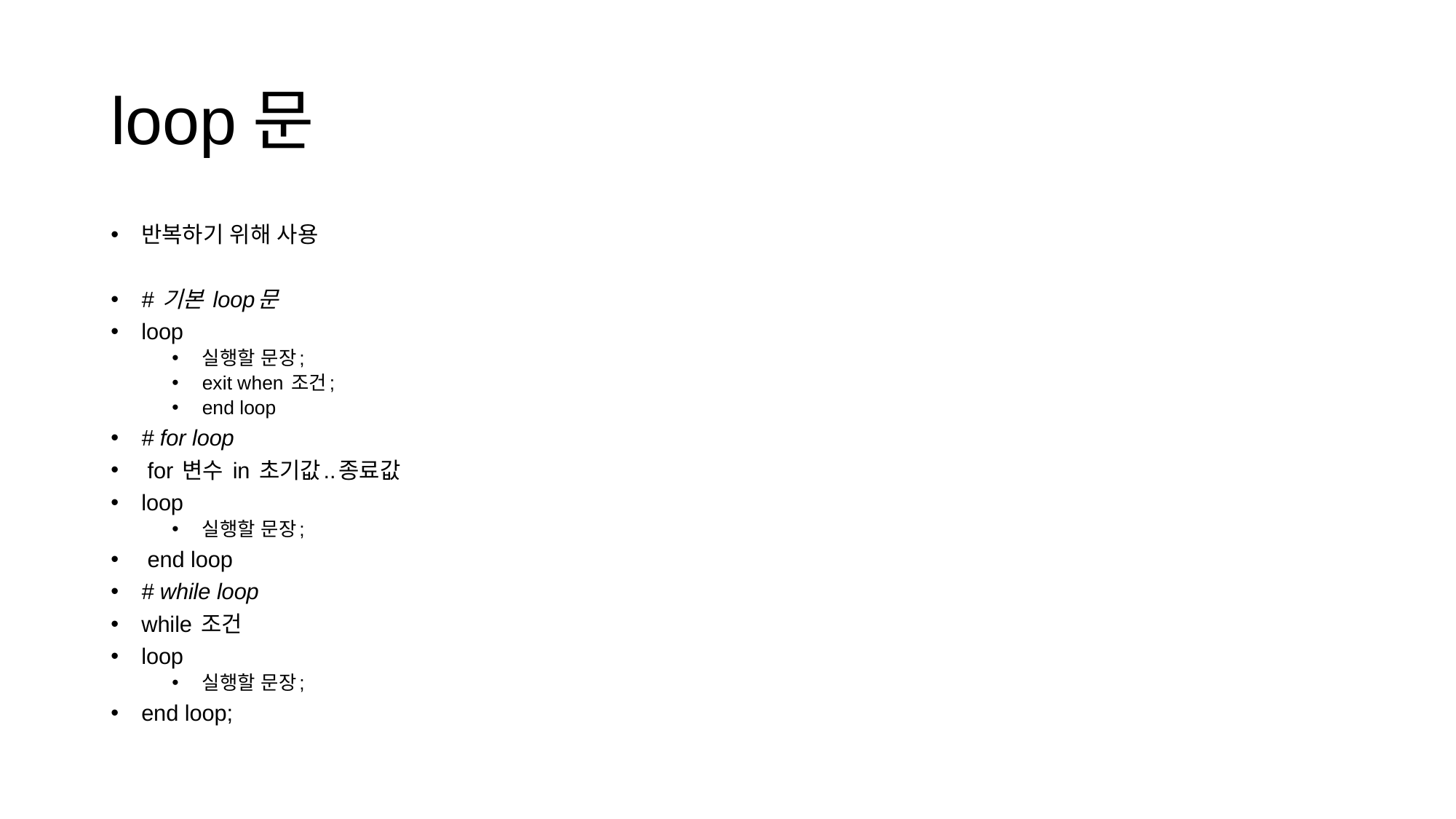

# loop문
반복하기 위해 사용

# 기본 loop문
loop
실행할 문장;
exit when 조건;
end loop
# for loop
 for 변수 in 초기값..종료값
loop
실행할 문장;
 end loop
# while loop
while 조건
loop
실행할 문장;
end loop;